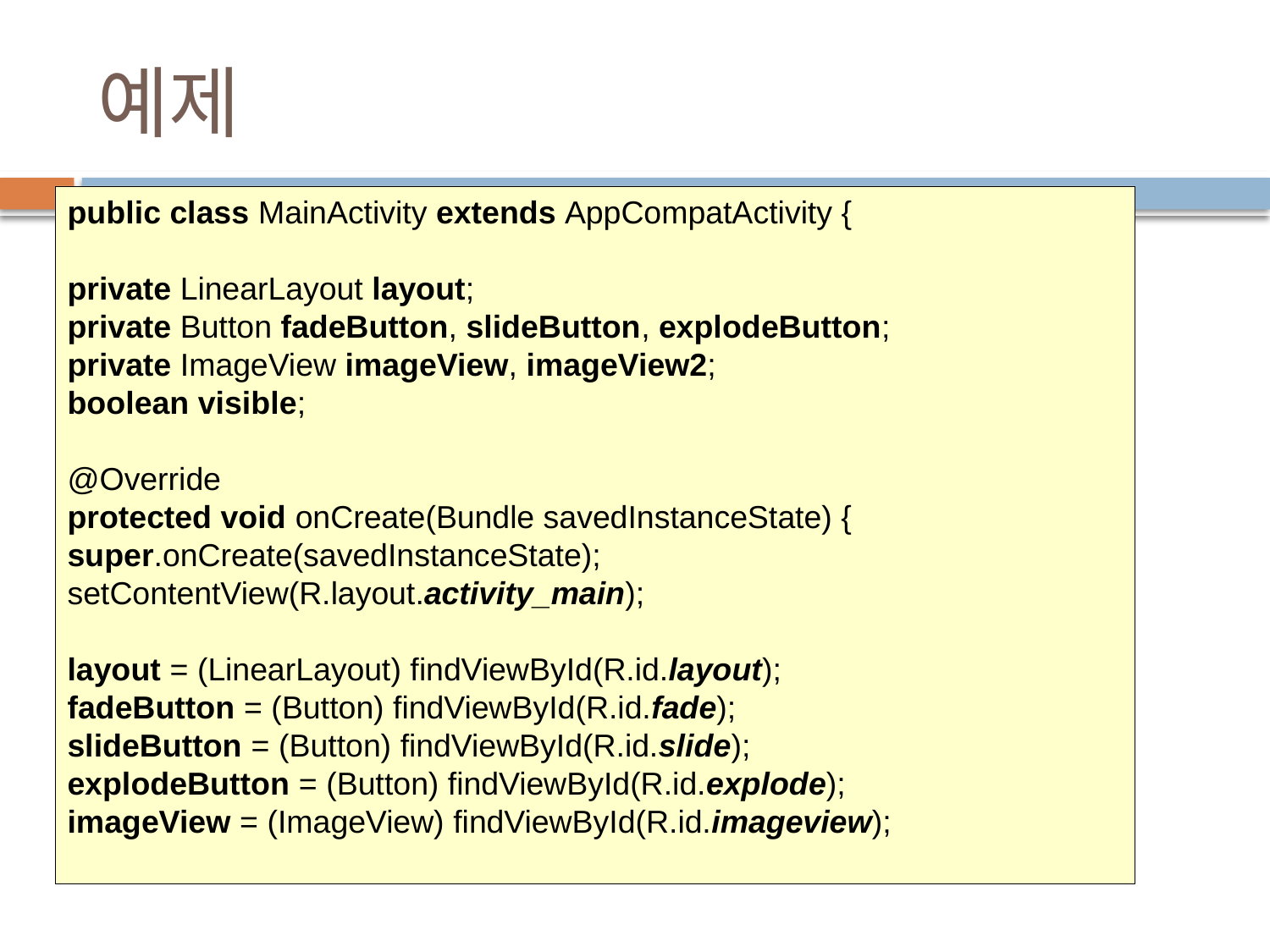

# 예제
public class MainActivity extends AppCompatActivity {
private LinearLayout layout;
private Button fadeButton, slideButton, explodeButton;
private ImageView imageView, imageView2;
boolean visible;
@Override
protected void onCreate(Bundle savedInstanceState) {
super.onCreate(savedInstanceState);
setContentView(R.layout.activity_main);
layout = (LinearLayout) findViewById(R.id.layout);
fadeButton = (Button) findViewById(R.id.fade);
slideButton = (Button) findViewById(R.id.slide);
explodeButton = (Button) findViewById(R.id.explode);
imageView = (ImageView) findViewById(R.id.imageview);